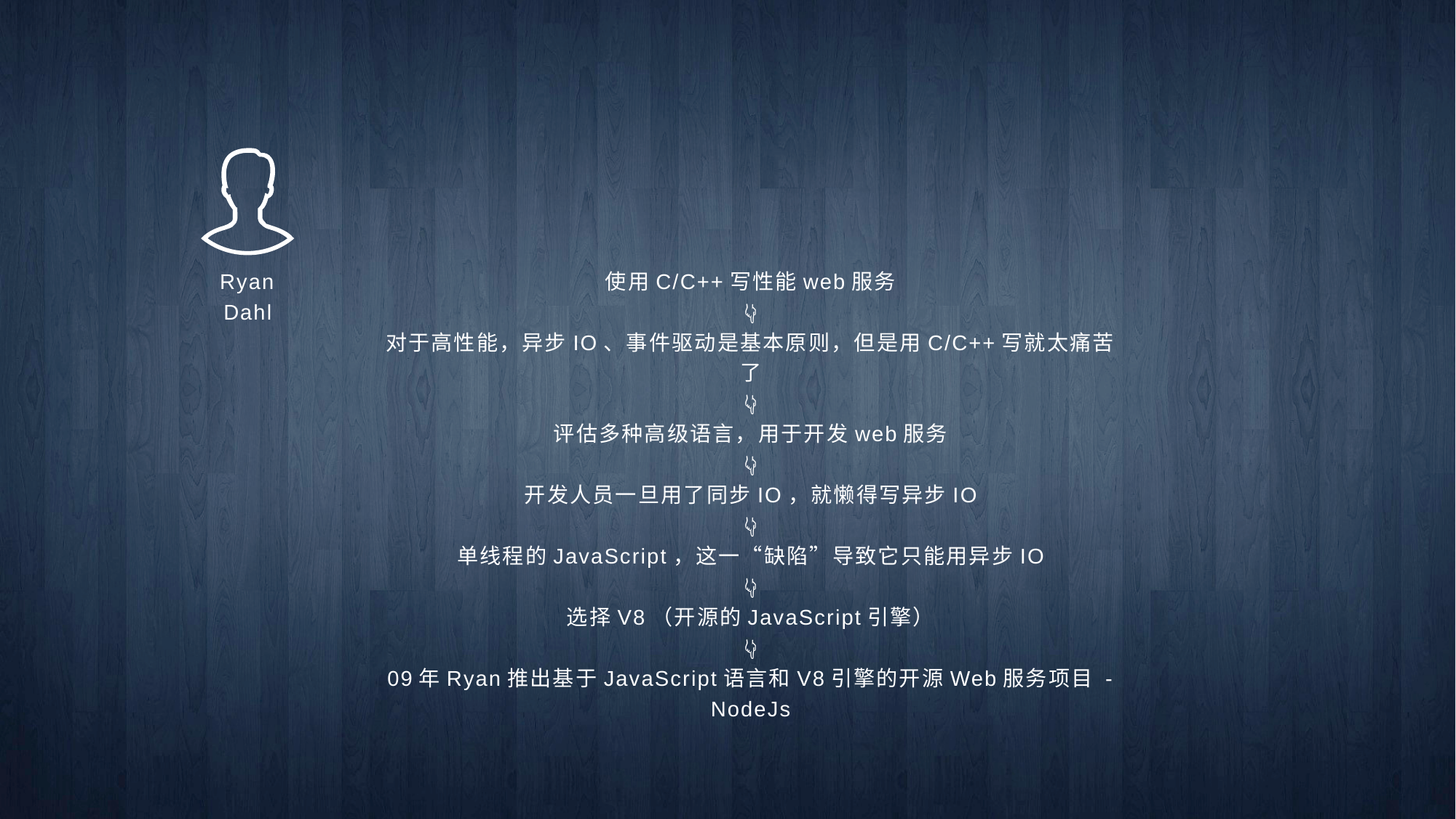

Ryan Dahl
使用C/C++写性能web服务
👇
对于高性能，异步IO、事件驱动是基本原则，但是用C/C++写就太痛苦了
👇
评估多种高级语言，用于开发web服务
👇
开发人员一旦用了同步IO，就懒得写异步IO
👇
单线程的JavaScript，这一“缺陷”导致它只能用异步IO
👇
选择V8（开源的JavaScript引擎）
👇
09年Ryan推出基于JavaScript语言和V8引擎的开源Web服务项目 - NodeJs